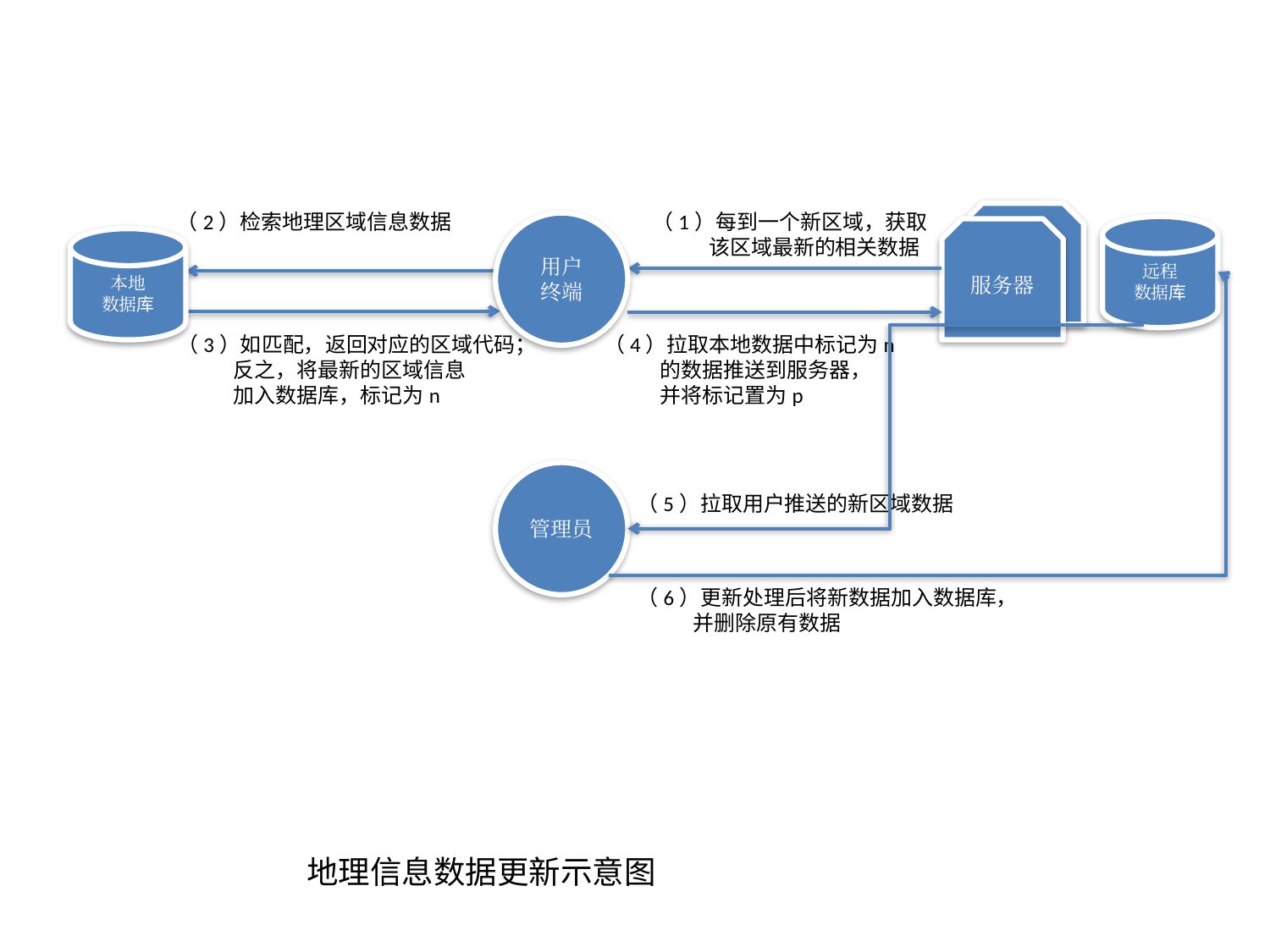

（2）检索地理区域信息数据
（1）每到一个新区域，获取
           该区域最新的相关数据
Google
地图数据
远程
数据库
服务器
用户
终端
本地
数据库
（3）如匹配，返回对应的区域代码；
           反之，将最新的区域信息
           加入数据库，标记为n
（4）拉取本地数据中标记为n
           的数据推送到服务器，
           并将标记置为p
管理员
（6）更新处理后将新数据加入数据库，
           并删除原有数据
（5）拉取用户推送的新区域数据
地理信息数据更新示意图